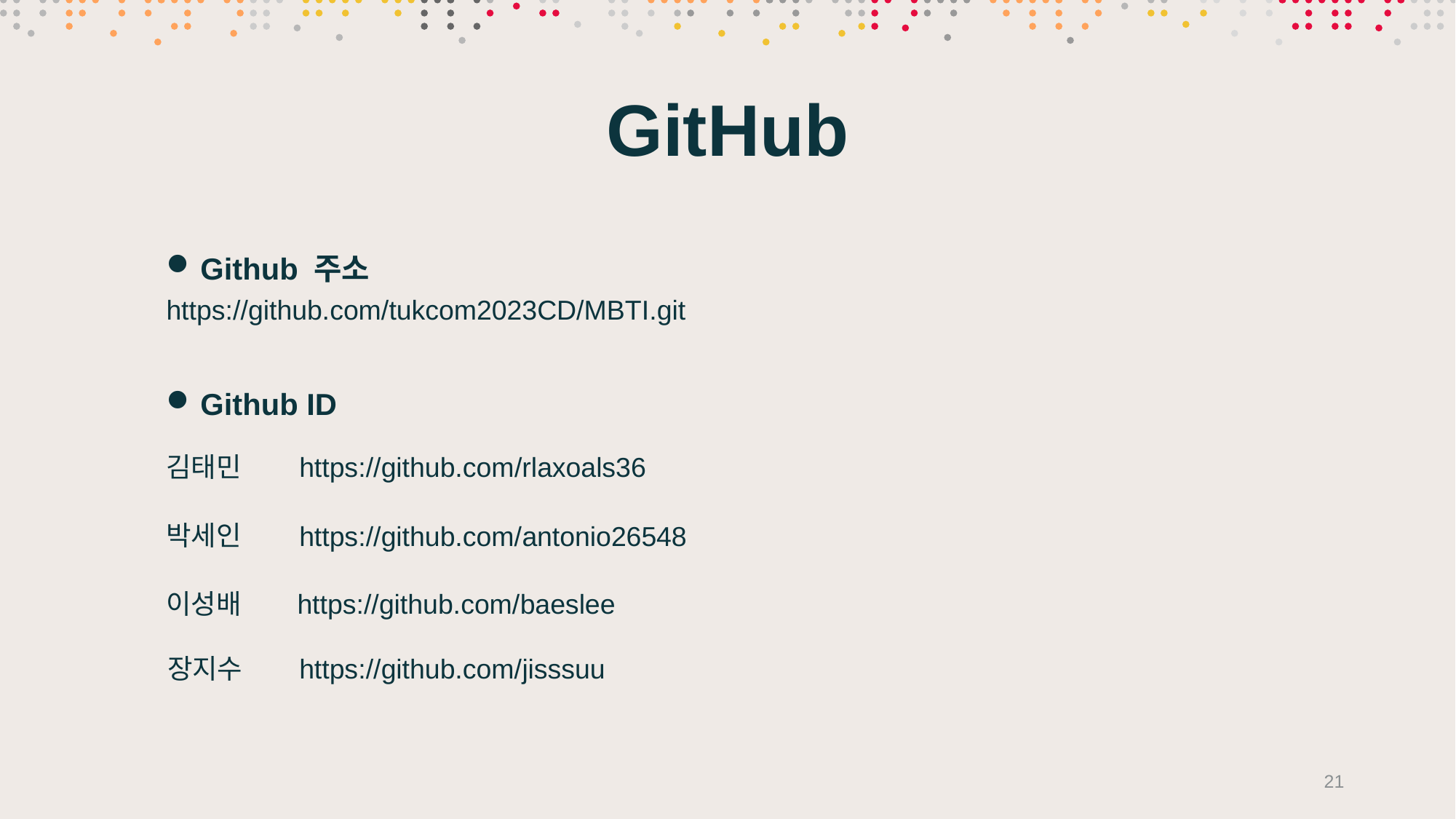

# GitHub
Github 주소
https://github.com/tukcom2023CD/MBTI.git
Github ID
김태민
https://github.com/rlaxoals36
박세인
https://github.com/antonio26548
이성배
https://github.com/baeslee
장지수
https://github.com/jisssuu
21